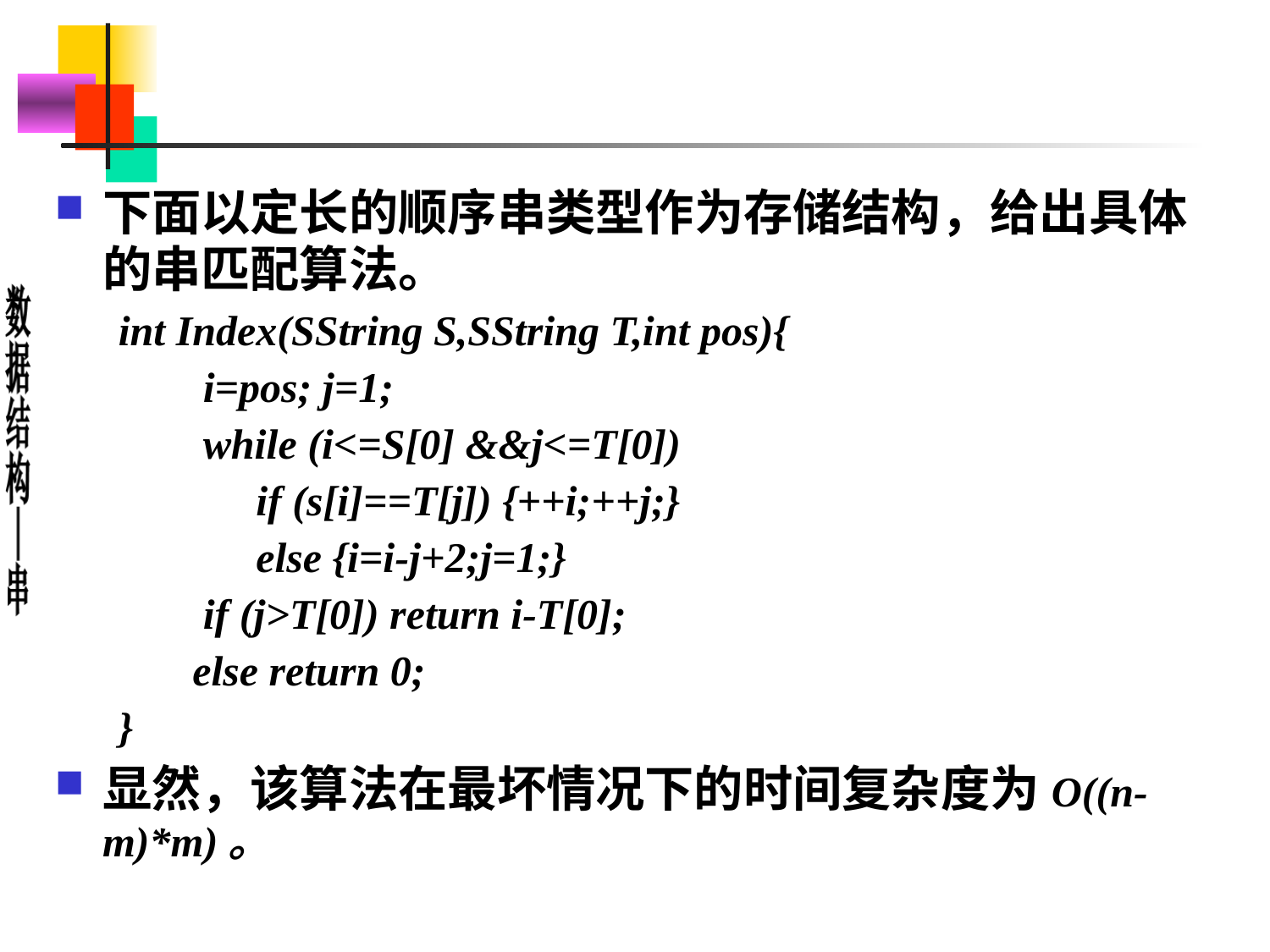

#
下面以定长的顺序串类型作为存储结构，给出具体的串匹配算法。
int Index(SString S,SString T,int pos){
  i=pos; j=1;
  while (i<=S[0] &&j<=T[0])
       if (s[i]==T[j]) {++i;++j;}
       else {i=i-j+2;j=1;}
  if (j>T[0]) return i-T[0];
 else return 0;
}
显然，该算法在最坏情况下的时间复杂度为O((n-m)*m)。